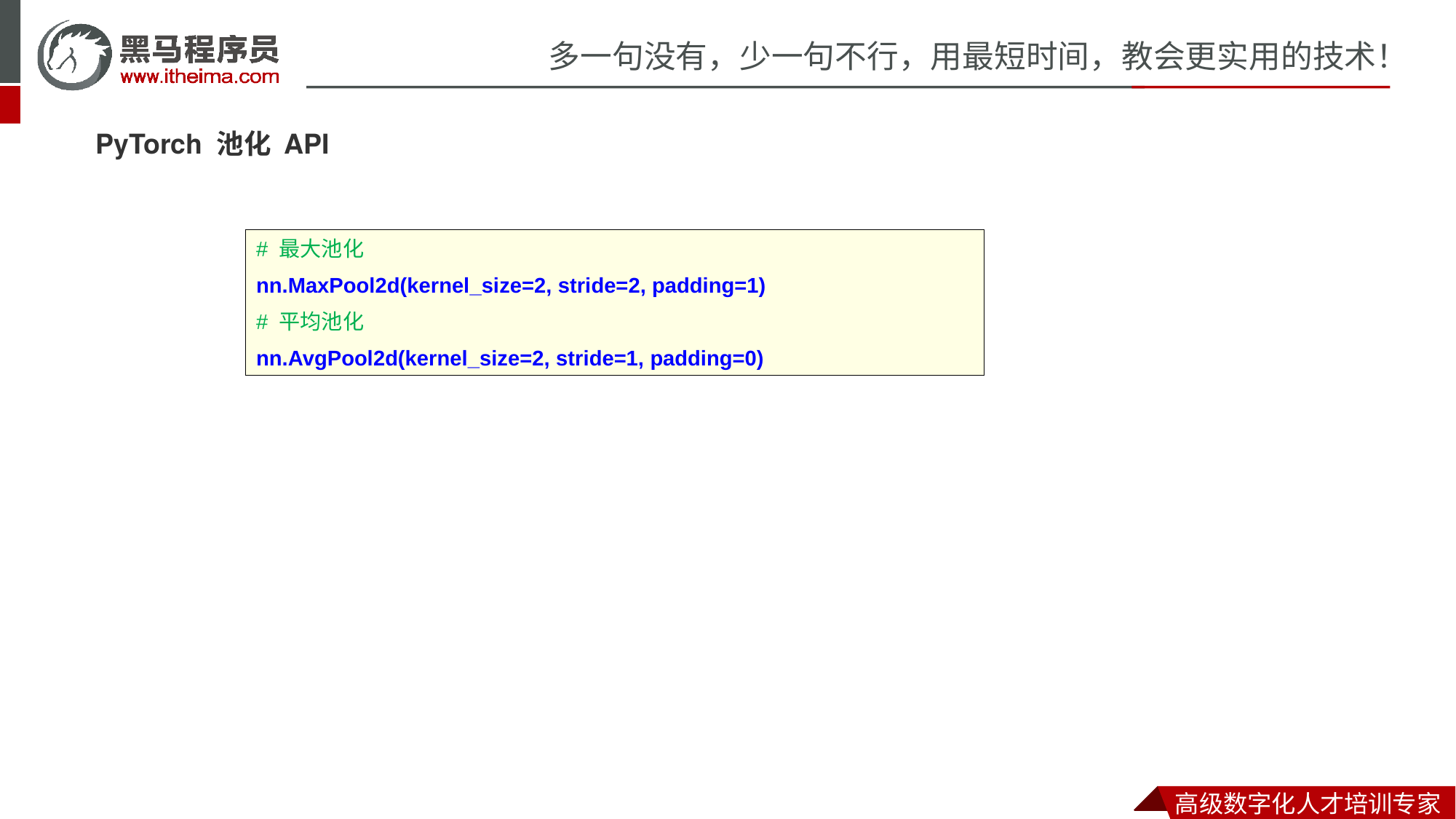

PyTorch 池化 API
# 最大池化
nn.MaxPool2d(kernel_size=2, stride=2, padding=1)
# 平均池化
nn.AvgPool2d(kernel_size=2, stride=1, padding=0)